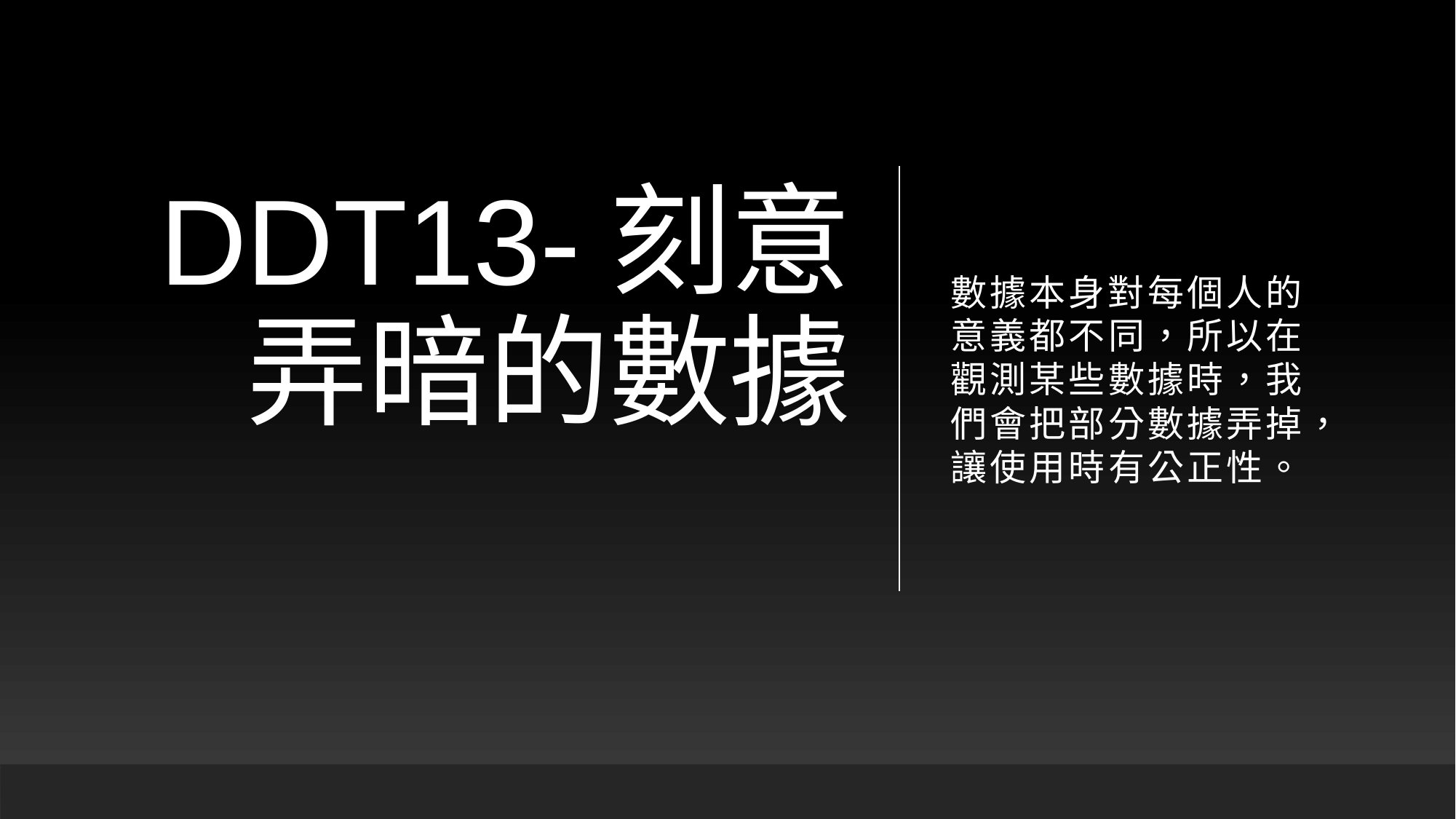

# DDT13-刻意弄暗的數據

數據本身對每個人的意義都不同，所以在觀測某些數據時，我們會把部分數據弄掉，讓使用時有公正性。